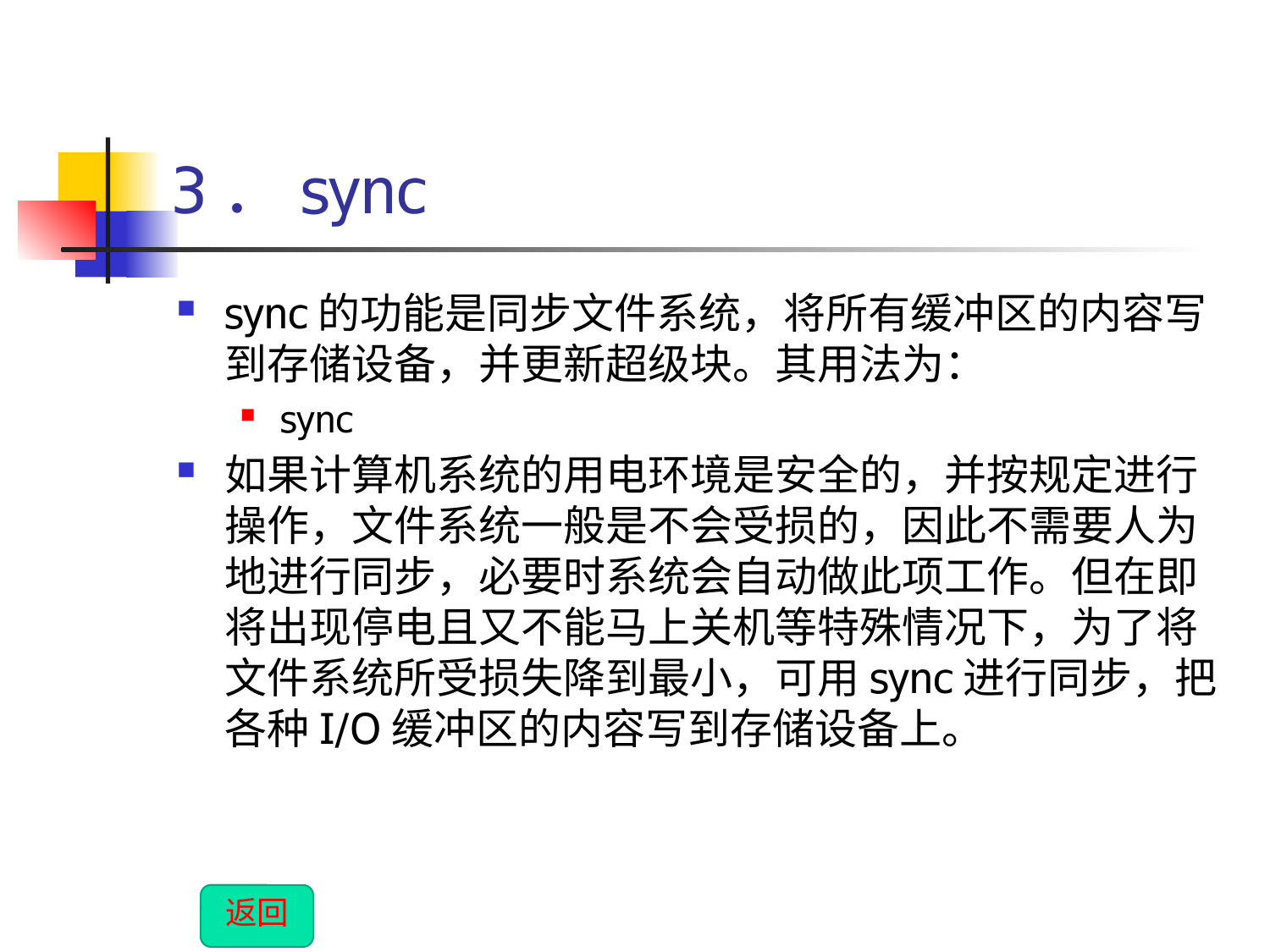

# 3．sync
sync的功能是同步文件系统，将所有缓冲区的内容写到存储设备，并更新超级块。其用法为：
sync
如果计算机系统的用电环境是安全的，并按规定进行操作，文件系统一般是不会受损的，因此不需要人为地进行同步，必要时系统会自动做此项工作。但在即将出现停电且又不能马上关机等特殊情况下，为了将文件系统所受损失降到最小，可用sync进行同步，把各种I/O缓冲区的内容写到存储设备上。
返回